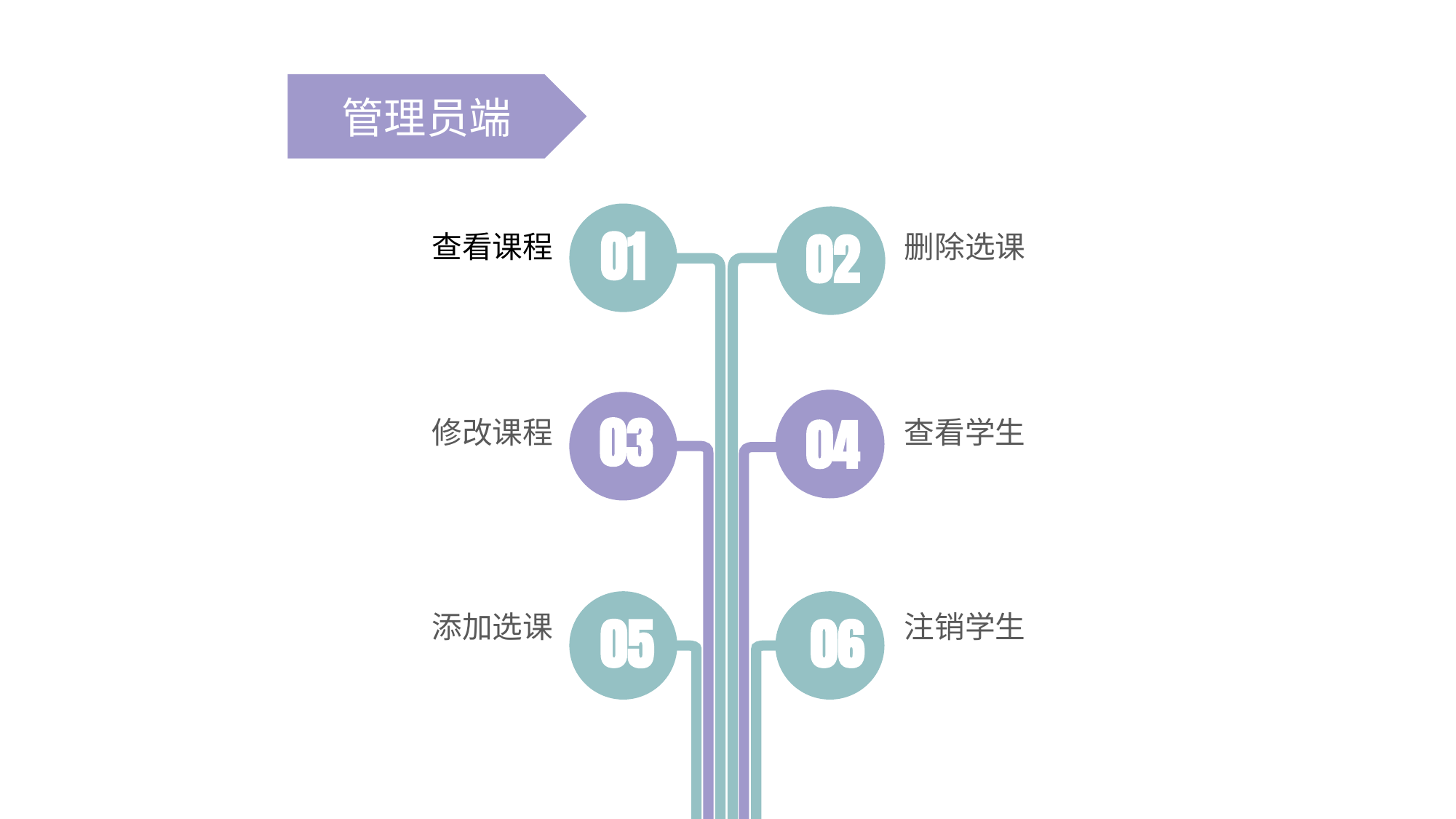

管理员端

01
02
查看课程
删除选课
01

03
04
修改课程
查看学生

添加选课
注销学生
05
06